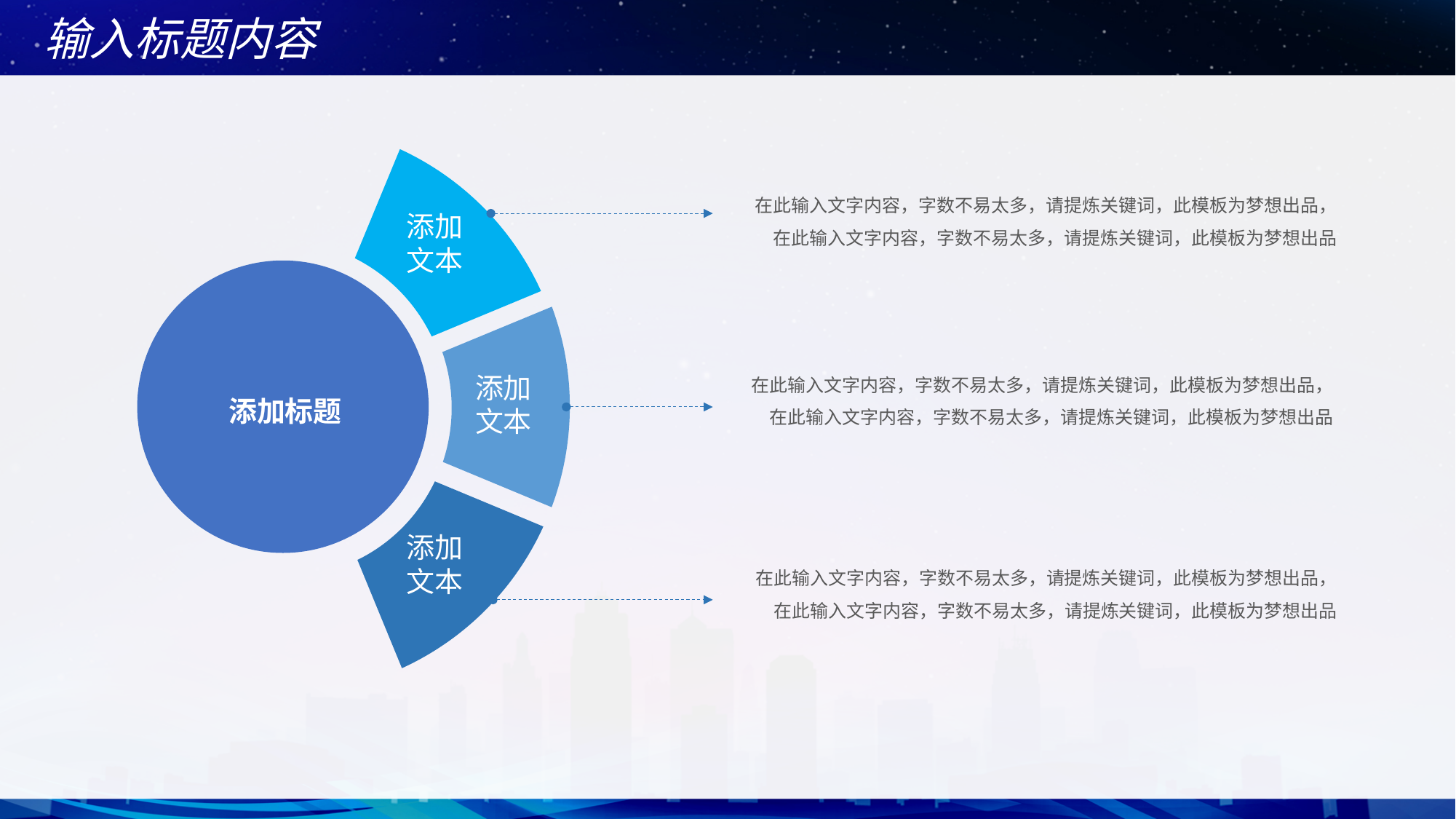

输入标题内容

在此输入文字内容，字数不易太多，请提炼关键词，此模板为梦想出品，在此输入文字内容，字数不易太多，请提炼关键词，此模板为梦想出品
添加文本

在此输入文字内容，字数不易太多，请提炼关键词，此模板为梦想出品，在此输入文字内容，字数不易太多，请提炼关键词，此模板为梦想出品
添加文本
添加标题

添加文本
在此输入文字内容，字数不易太多，请提炼关键词，此模板为梦想出品，在此输入文字内容，字数不易太多，请提炼关键词，此模板为梦想出品